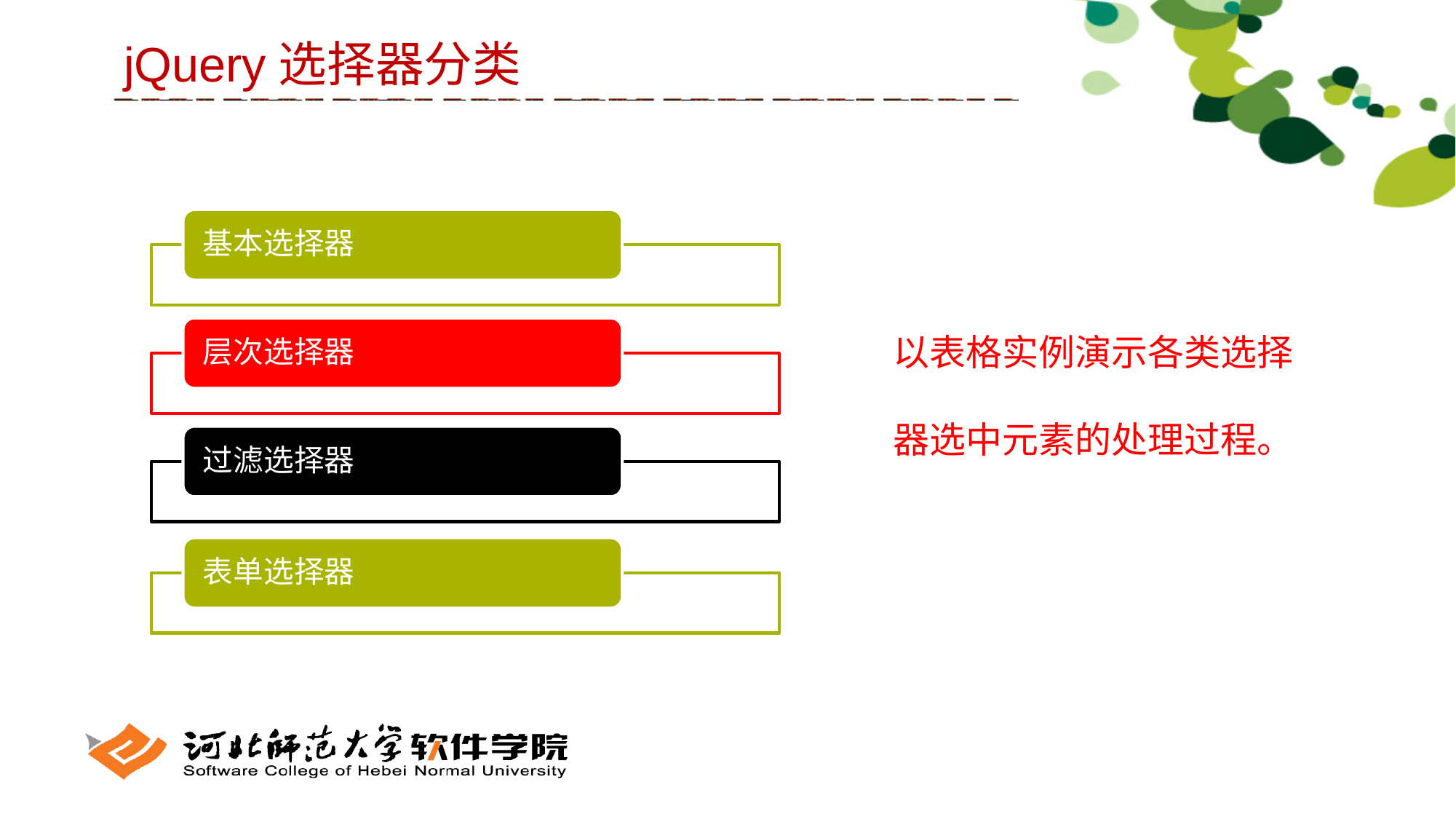

jQuery选择器分类
基本选择器

层次选择器

过滤选择器

以表格实例演示各类选择器选中元素的处理过程。
表单选择器